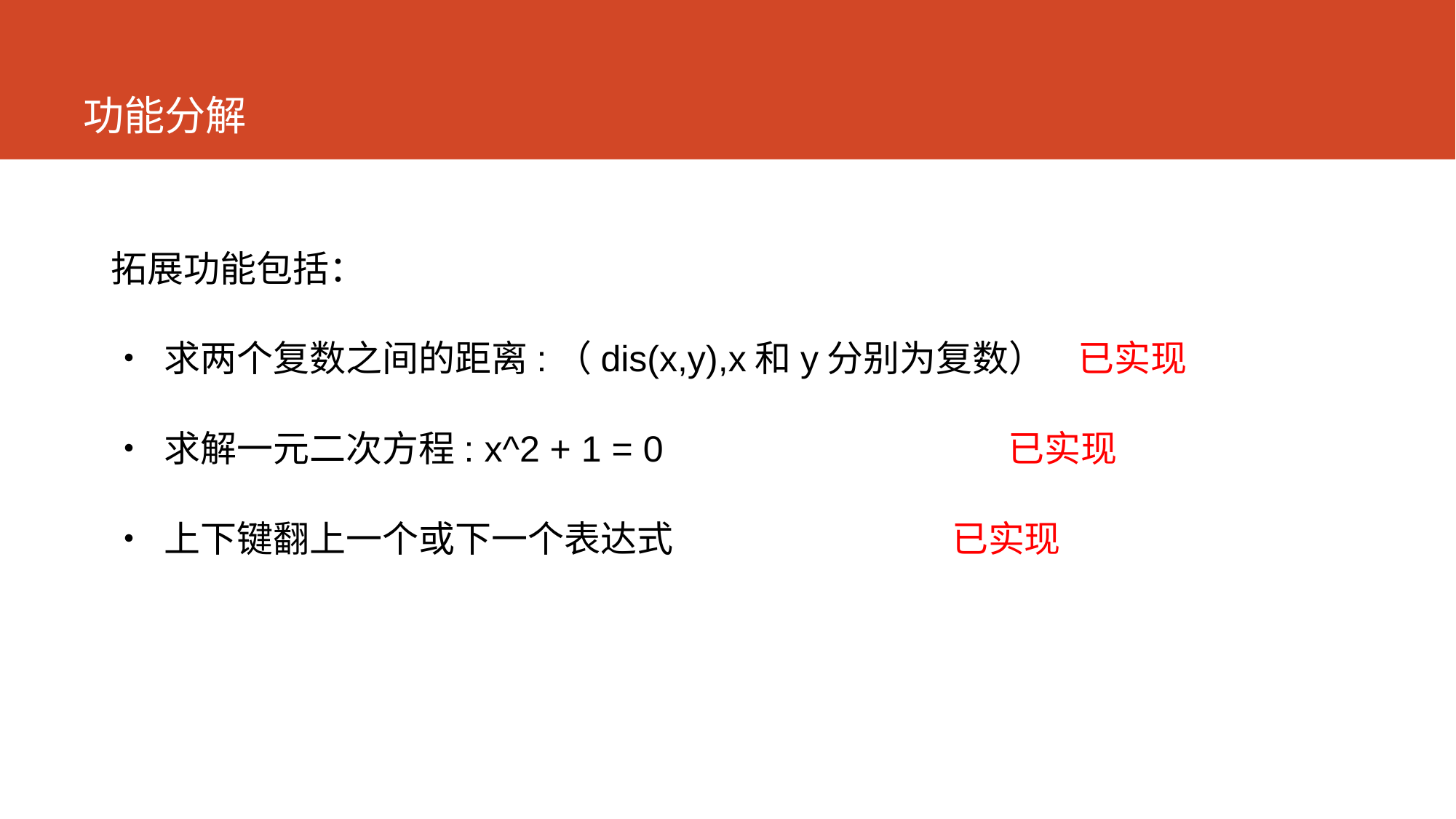

# 功能分解
拓展功能包括：
• 求两个复数之间的距离:（dis(x,y),x和y分别为复数）    已实现
• 求解一元二次方程: x^2 + 1 = 0                                 已实现
• 上下键翻上一个或下一个表达式                                  已实现